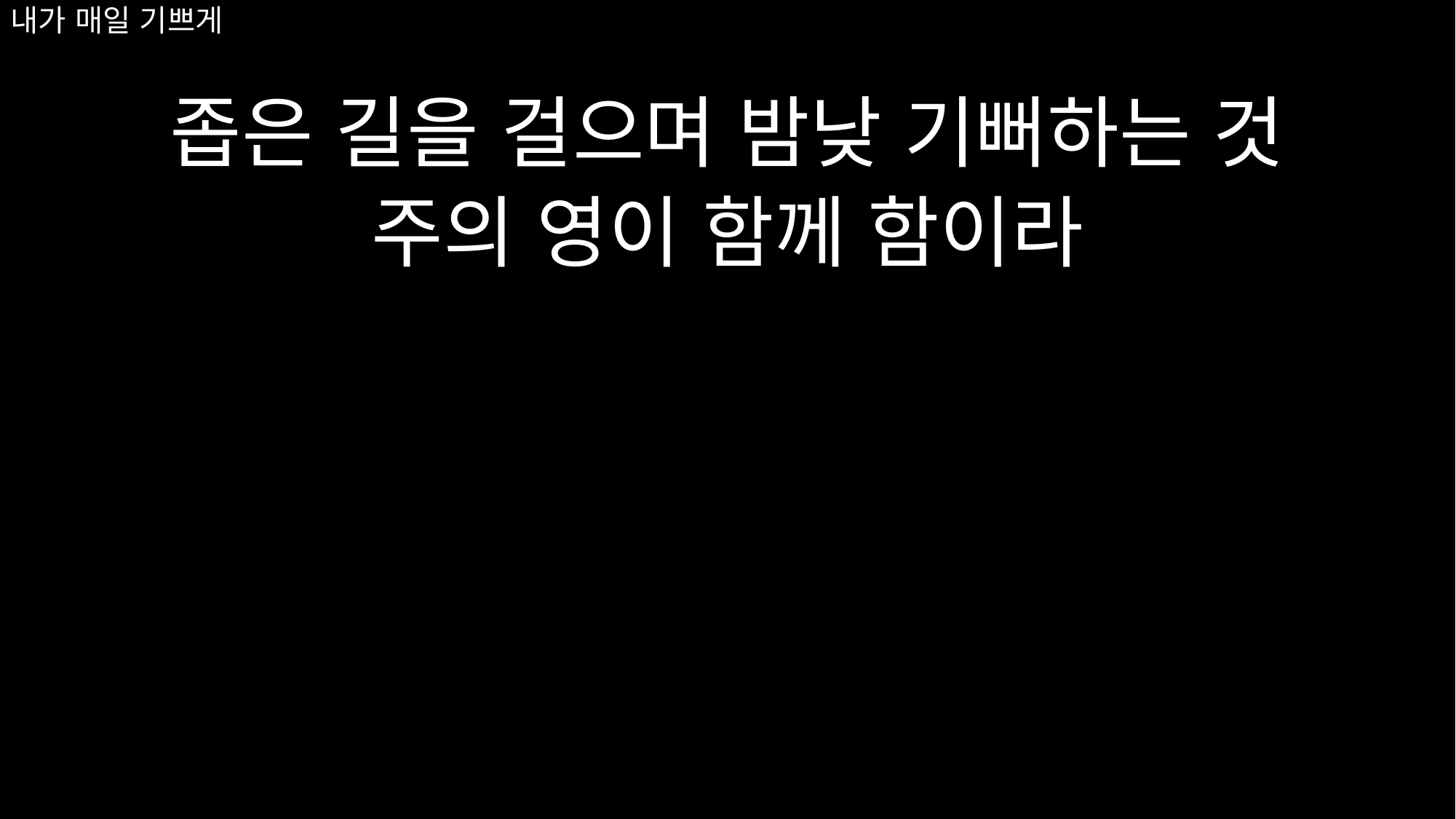

# 내가 매일 기쁘게
좁은 길을 걸으며 밤낮 기뻐하는 것
주의 영이 함께 함이라